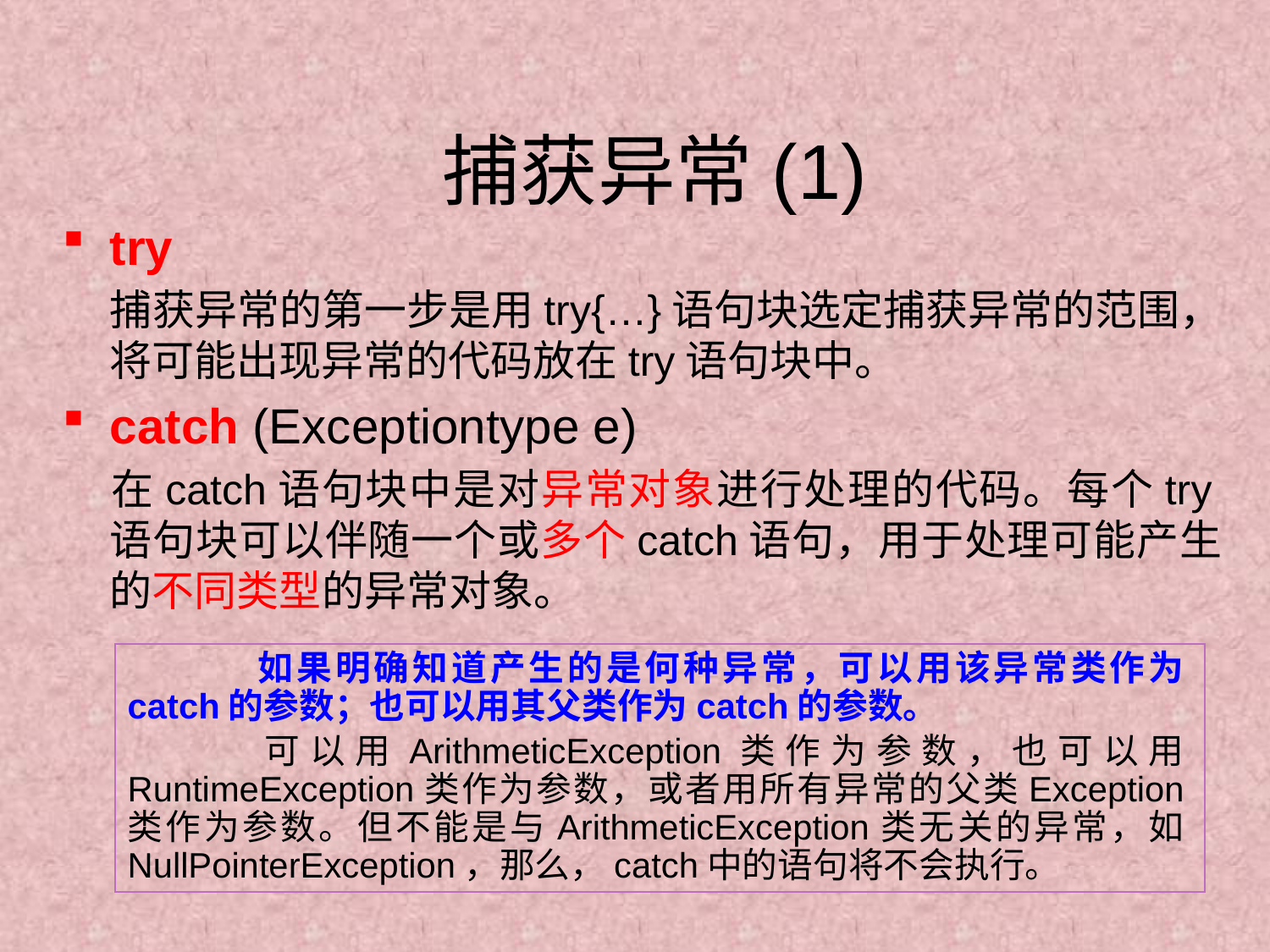

# 捕获异常(1)
try
	捕获异常的第一步是用try{…}语句块选定捕获异常的范围，将可能出现异常的代码放在try语句块中。
catch (Exceptiontype e)
	在catch语句块中是对异常对象进行处理的代码。每个try语句块可以伴随一个或多个catch语句，用于处理可能产生的不同类型的异常对象。
	如果明确知道产生的是何种异常，可以用该异常类作为catch的参数；也可以用其父类作为catch的参数。
	可以用ArithmeticException类作为参数，也可以用RuntimeException类作为参数，或者用所有异常的父类Exception类作为参数。但不能是与ArithmeticException类无关的异常，如NullPointerException，那么，catch中的语句将不会执行。